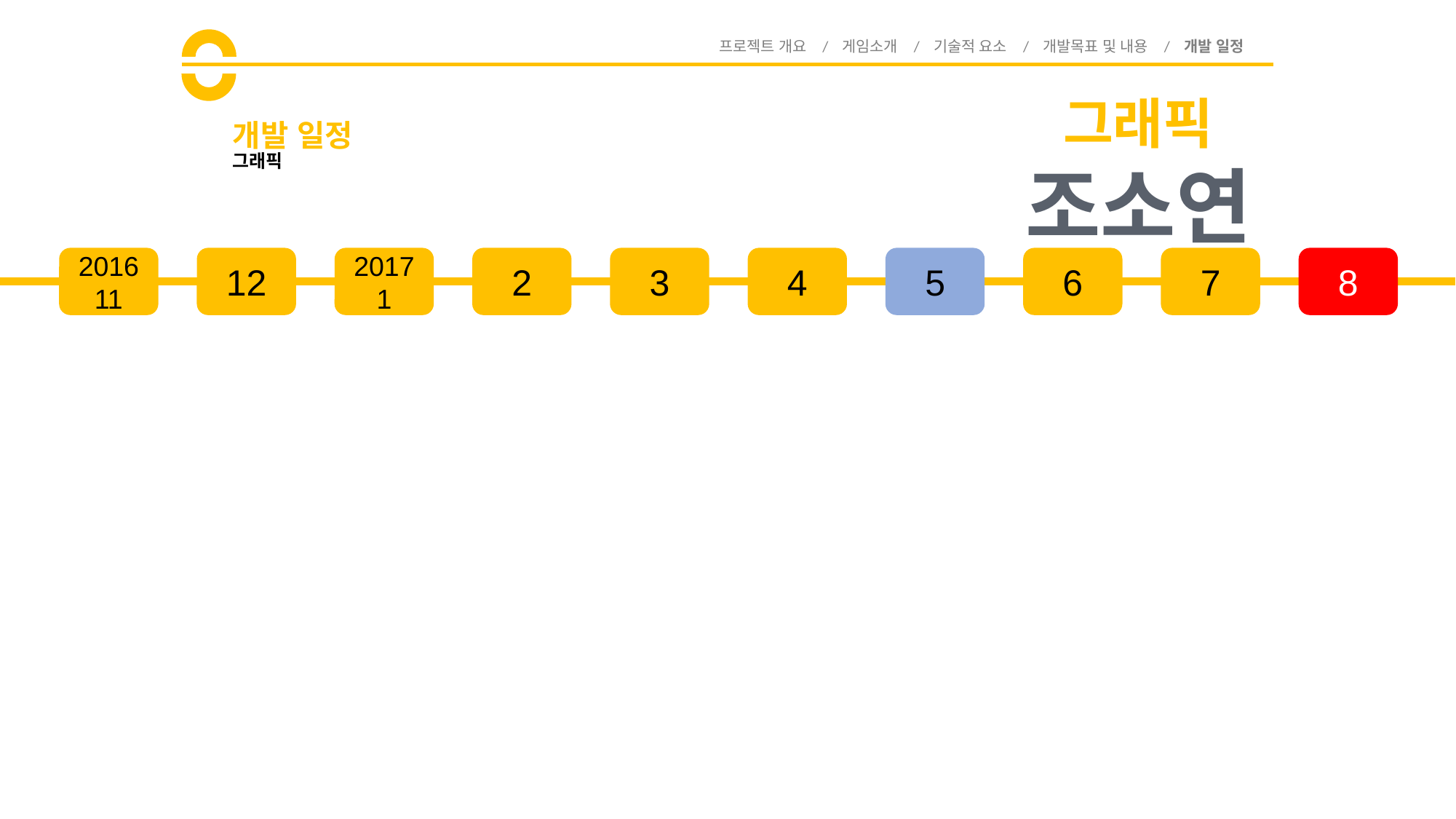

프로젝트 개요   /   게임소개   /   기술적 요소   /   개발목표 및 내용   /   개발 일정

그래픽
조소연
# 개발 일정
그래픽
2016
11
12
2017
1
2
3
4
5
6
7
8